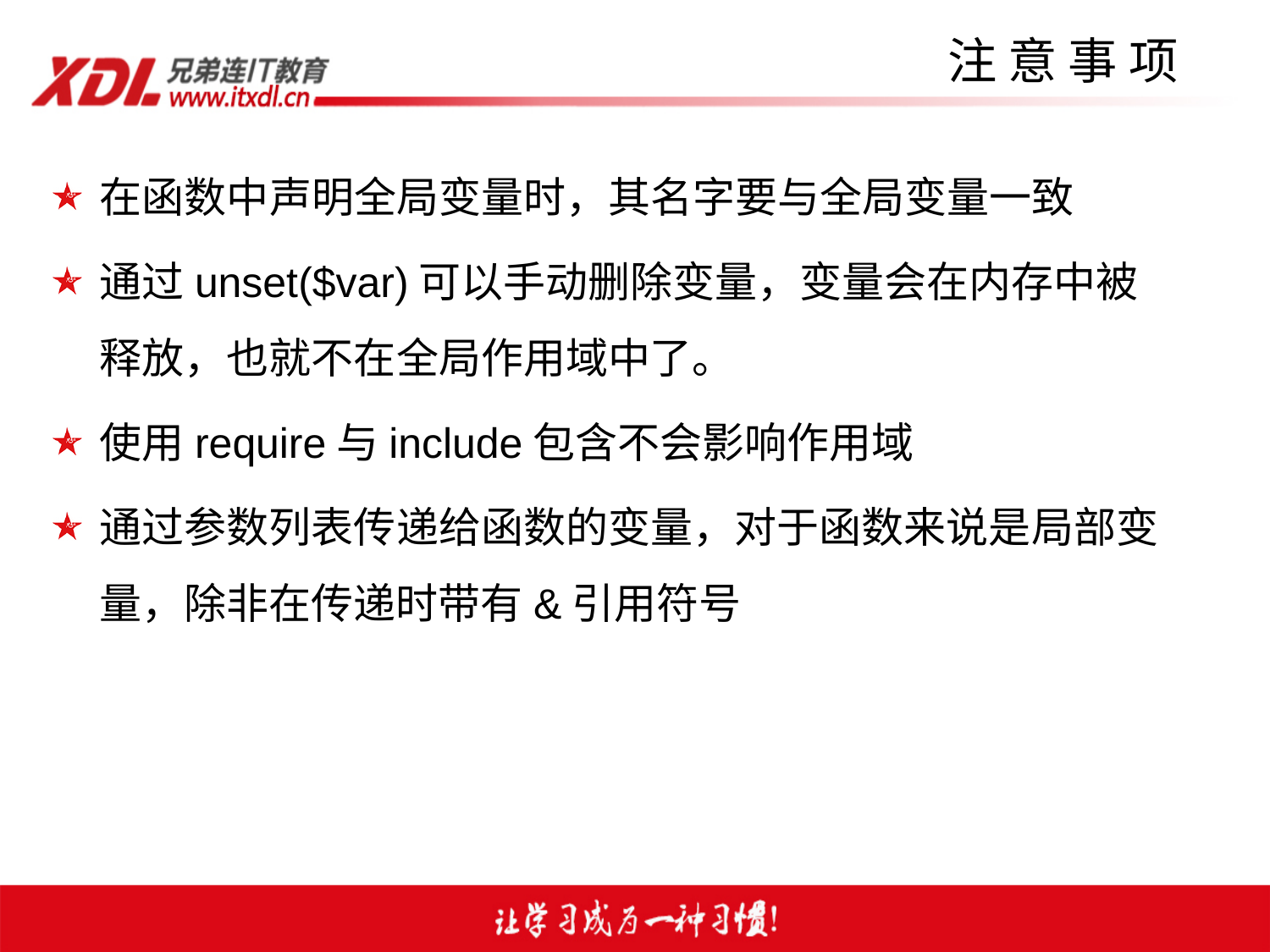

# 注 意 事 项
在函数中声明全局变量时，其名字要与全局变量一致
通过unset($var)可以手动删除变量，变量会在内存中被释放，也就不在全局作用域中了。
使用require与include包含不会影响作用域
通过参数列表传递给函数的变量，对于函数来说是局部变量，除非在传递时带有&引用符号